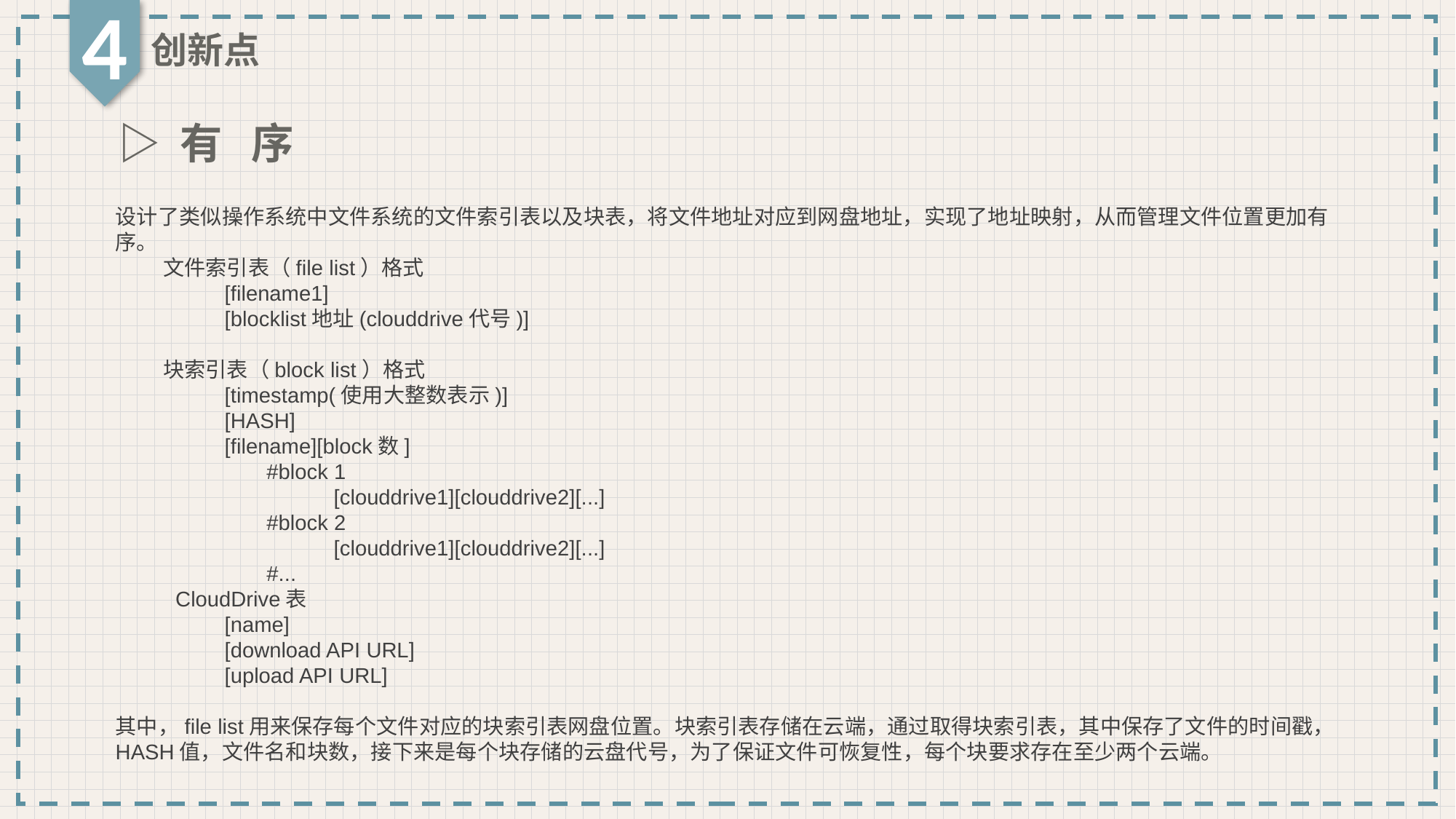

4

创新点
▷ 有   序
设计了类似操作系统中文件系统的文件索引表以及块表，将文件地址对应到网盘地址，实现了地址映射，从而管理文件位置更加有序。
         文件索引表（file list）格式
	[filename1]
	[blocklist地址(clouddrive代号)]

         块索引表（block list）格式
	[timestamp(使用大整数表示)]
	[HASH]
	[filename][block数]
	       #block 1
		[clouddrive1][clouddrive2][...]
	       #block 2
		[clouddrive1][clouddrive2][...]
	       #...
          CloudDrive表
	[name]
	[download API URL]
	[upload API URL]

其中，file list用来保存每个文件对应的块索引表网盘位置。块索引表存储在云端，通过取得块索引表，其中保存了文件的时间戳，HASH值，文件名和块数，接下来是每个块存储的云盘代号，为了保证文件可恢复性，每个块要求存在至少两个云端。